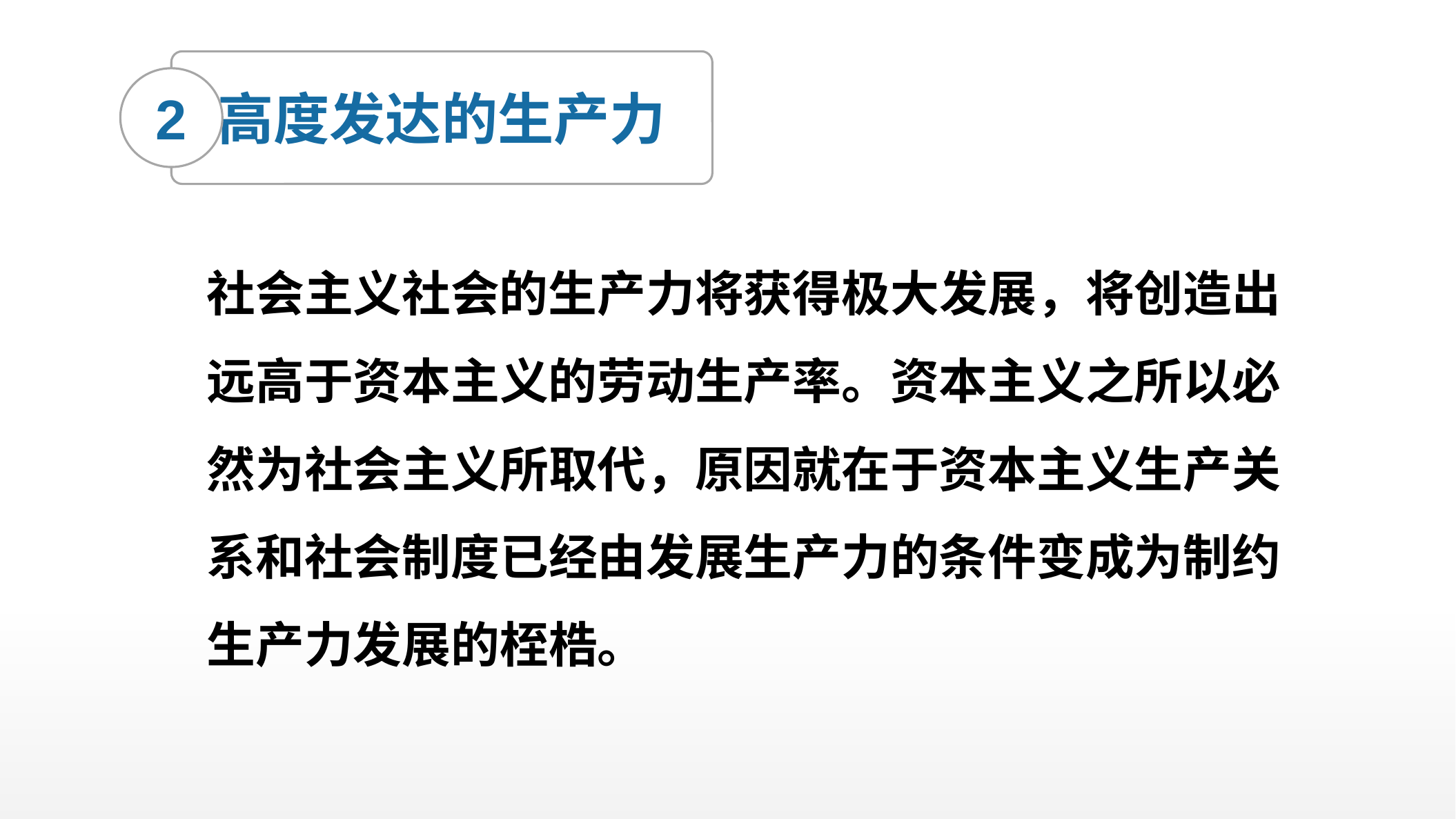

高度发达的生产力
2
社会主义社会的生产力将获得极大发展，将创造出
远高于资本主义的劳动生产率。资本主义之所以必
然为社会主义所取代，原因就在于资本主义生产关
系和社会制度已经由发展生产力的条件变成为制约
生产力发展的桎梏。